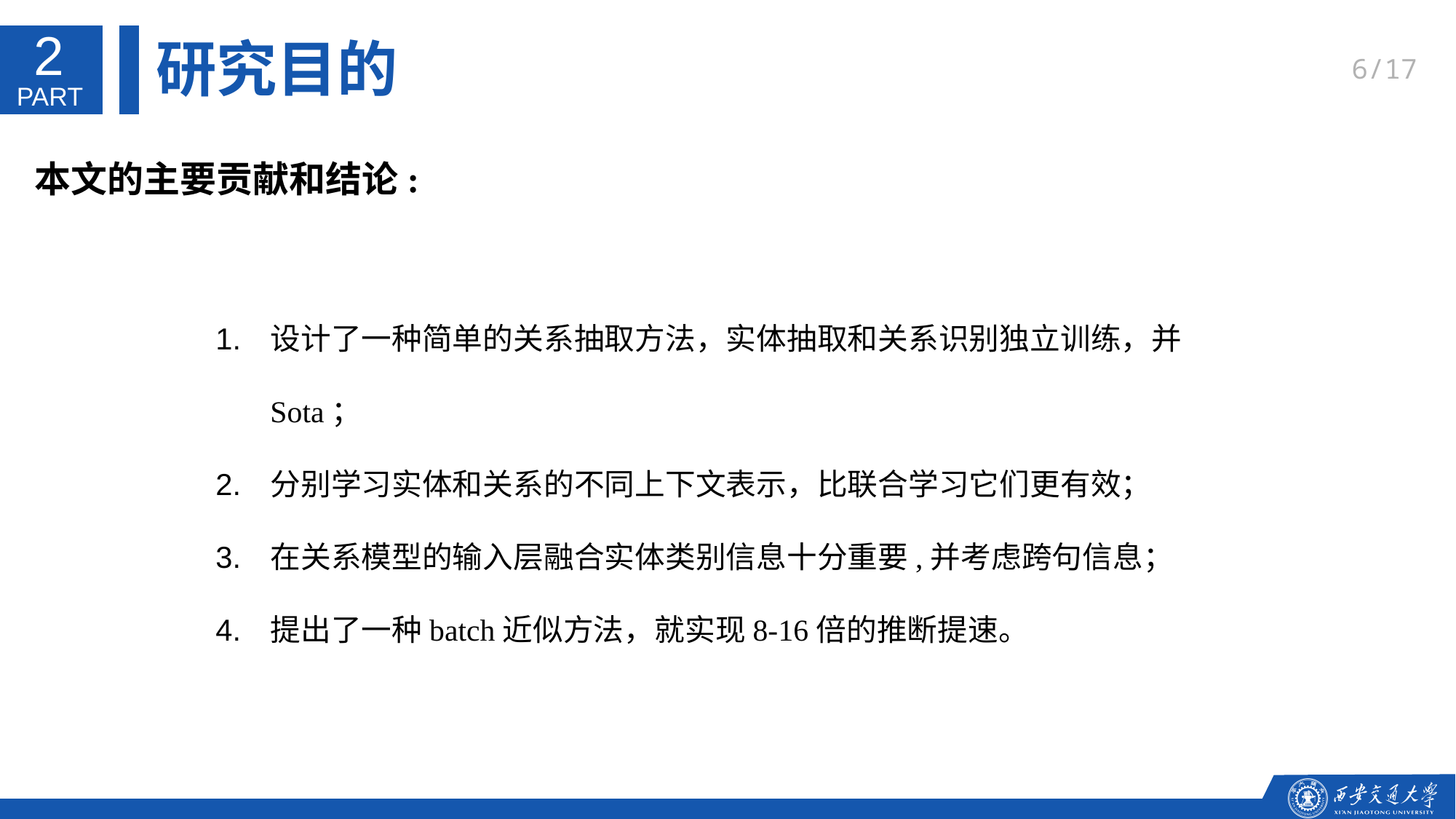

2
研究目的
6/17
本文的主要贡献和结论:
设计了一种简单的关系抽取方法，实体抽取和关系识别独立训练，并Sota；
分别学习实体和关系的不同上下文表示，比联合学习它们更有效；
在关系模型的输入层融合实体类别信息十分重要,并考虑跨句信息；
提出了一种batch近似方法，就实现8-16倍的推断提速。